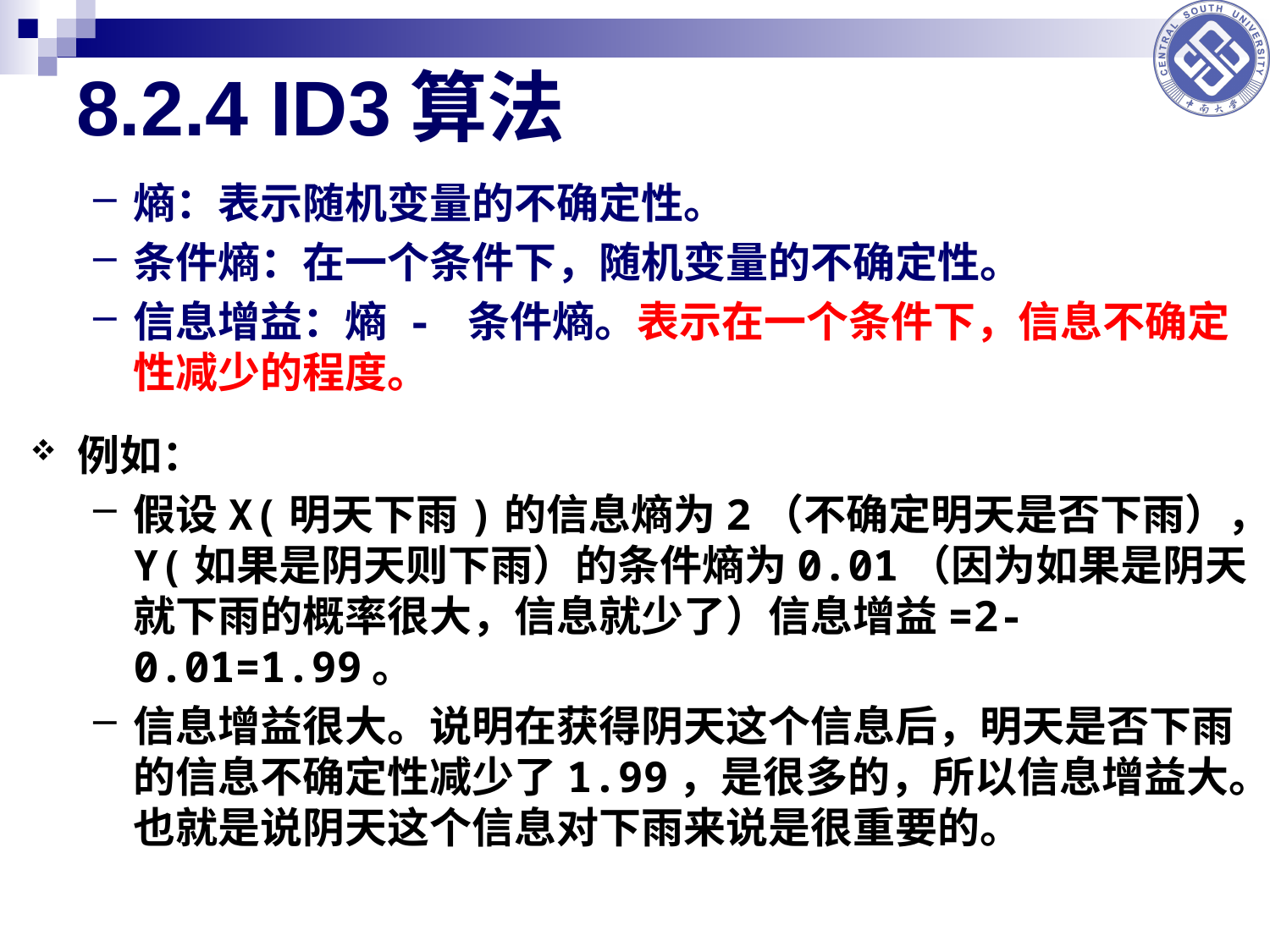

# 8.2.4 ID3算法
熵：表示随机变量的不确定性。
条件熵：在一个条件下，随机变量的不确定性。
信息增益：熵 - 条件熵。表示在一个条件下，信息不确定性减少的程度。
例如：
假设X(明天下雨)的信息熵为2（不确定明天是否下雨），Y(如果是阴天则下雨）的条件熵为0.01（因为如果是阴天就下雨的概率很大，信息就少了）信息增益=2-0.01=1.99。
信息增益很大。说明在获得阴天这个信息后，明天是否下雨的信息不确定性减少了1.99，是很多的，所以信息增益大。也就是说阴天这个信息对下雨来说是很重要的。